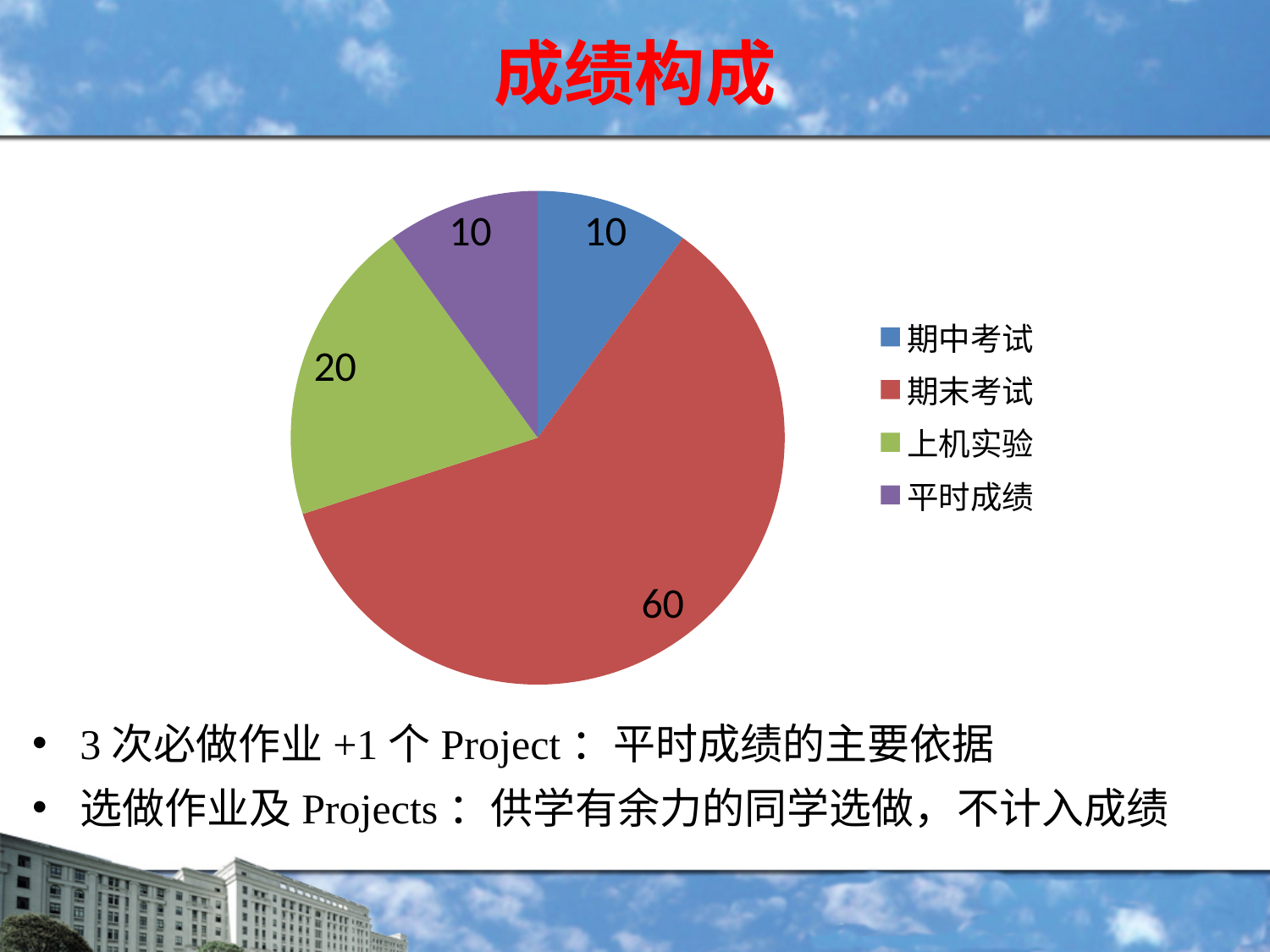

# 成绩构成

### Chart

| Category | 成绩构成 |
|---|---|
| 期中考试 | 10.0 |
| 期末考试 | 60.0 |
| 上机实验 | 20.0 |
| 平时成绩 | 10.0 |
3次必做作业+1个Project：平时成绩的主要依据
选做作业及Projects：供学有余力的同学选做，不计入成绩